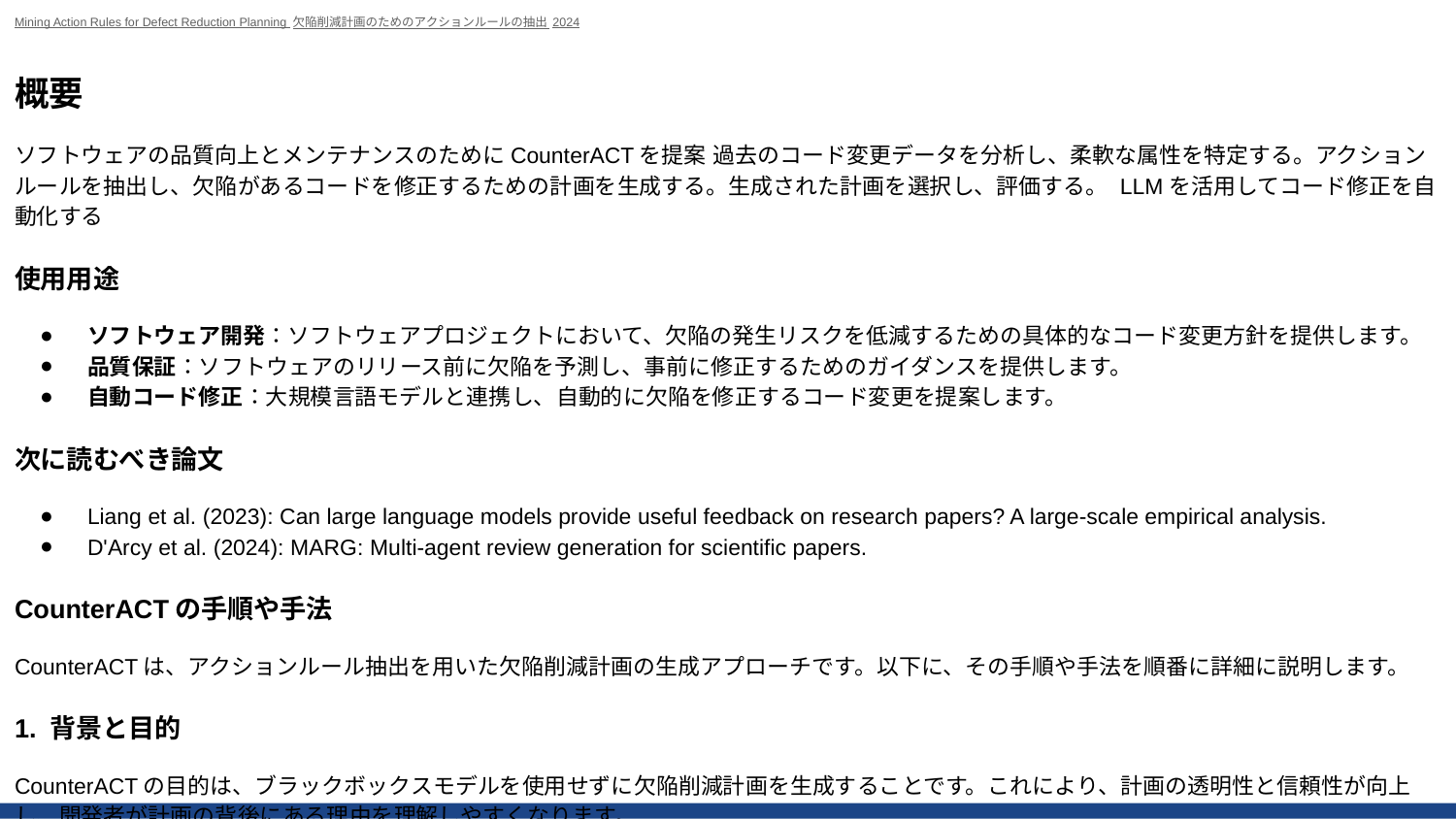

Mining Action Rules for Defect Reduction Planning 欠陥削減計画のためのアクションルールの抽出 2024
概要
ソフトウェアの品質向上とメンテナンスのためにCounterACTを提案 過去のコード変更データを分析し、柔軟な属性を特定する。アクションルールを抽出し、欠陥があるコードを修正するための計画を生成する。生成された計画を選択し、評価する。 LLMを活用してコード修正を自動化する
使用用途
ソフトウェア開発：ソフトウェアプロジェクトにおいて、欠陥の発生リスクを低減するための具体的なコード変更方針を提供します。
品質保証：ソフトウェアのリリース前に欠陥を予測し、事前に修正するためのガイダンスを提供します。
自動コード修正：大規模言語モデルと連携し、自動的に欠陥を修正するコード変更を提案します。
次に読むべき論文
Liang et al. (2023): Can large language models provide useful feedback on research papers? A large-scale empirical analysis.
D'Arcy et al. (2024): MARG: Multi-agent review generation for scientific papers.
CounterACTの手順や手法
CounterACTは、アクションルール抽出を用いた欠陥削減計画の生成アプローチです。以下に、その手順や手法を順番に詳細に説明します。
1. 背景と目的
CounterACTの目的は、ブラックボックスモデルを使用せずに欠陥削減計画を生成することです。これにより、計画の透明性と信頼性が向上し、開発者が計画の背後にある理由を理解しやすくなります。
2. アクションルール抽出の概要
アクションルールとは、あるアクション（1つ以上の柔軟な属性の値の変更）が特定のオブジェクトの分類にどのように影響するかを説明するものです。具体的には、バグがあるコードをバグがないコードに変更するための行動方針を示します。
3. 手順の詳細
3.1 アクション分析
アクション分析では、過去のソフトウェアプロジェクトの履歴データを使用して、頻繁に変更された属性を特定します。これにより、変更可能な柔軟な属性のセットを生成します。
手順:
過去のリリースデータを収集。
各属性の分散を計算。
分散が最も大きい上位M個の属性を選択。
3.2 アクションルールの抽出
次に、選択された柔軟な属性を使用してアクションルールを抽出します。アクションルール抽出は、以下の2つのフェーズで行われます。
分類ルールの抽出:
Aprioriアルゴリズムを修正して分類ルールを抽出します。分類ルールは以下の形式を取ります。 rc=[(a1∧b1∧c1∧e1)⇒d1]
 rc=[(a1∧b1∧c1∧e1)⇒d1]r_c = [(a1 \wedge b1 \wedge c1 \wedge e1) ⇒ d1]
各ルールはサポート値と信頼値を持ちます。
アクションルールの生成:
マッチングする前件部を持ち、異なる後件部を持つ2つのルールを組み合わせます。
例えば、次のように組み合わせます。 r=[(ω∧(α→β))⇒[bug→no−bug]]
 r=[(ω∧(α→β))⇒[bug→no−bug]]r = [(ω ∧ (α → β)) ⇒ [bug→ no-bug]]
3.3 計画選択アルゴリズム
抽出された複数のアクションルールから最も有効な欠陥削減計画を選択します。
手順:
各計画の重複スコアを計算。
重複スコアが最も高い計画を選択。
重複スコアは、以下の式で計算されます。 O(p,m[t−1],m[t])=M#{j:m[t]j∈p(m[t−1]j)}
 O(p,m[t−1],m[t])=#{j:m[t]j∈p(m[t−1]j)}MO(p, m[t−1], m[t]) = \frac{\#\{j : m[t]_j ∈ p(m[t−1]_j)\}}{M}
4. 評価と実験
CounterACTの有効性を評価するために、9つのオープンソースソフトウェアプロジェクトを対象に実験を行いました。評価指標は以下の通りです。
重複スコア: 提案されたコード変更と実際の開発者の修正との一致度を測定。
改善スコア: 将来のリリースにおける改善度を測定。
精度、リコール、F1スコア: 計画の有効性を評価。
5. 結果
実験の結果、CounterACTは他の競合するアプローチと比較して、リリースレベルおよびコミットレベルの両方で高い重複スコアとF1スコアを達成しました。また、大規模言語モデル（LLM）を活用することで、計画に基づくコード修正の成功率が向上しました。
6. 大規模言語モデルの活用
CounterACTは、大規模言語モデル（例えば、CodeLlama）を活用して、生成された計画に基づく自動コード修正を提案します。これにより、開発者の手間を減らし、欠陥修正の効率を向上させます。
全体の手順のまとめ
過去のデータ収集とアクション分析: 変動が大きい属性を特定し、柔軟な属性セットを生成。
アクションルールの抽出: 分類ルールを抽出し、それを元にアクションルールを生成。
計画選択: 最も有効な計画を選択。
評価: 重複スコアや改善スコアを用いて計画の有効性を評価。
大規模言語モデルの活用: 自動コード修正を提案。